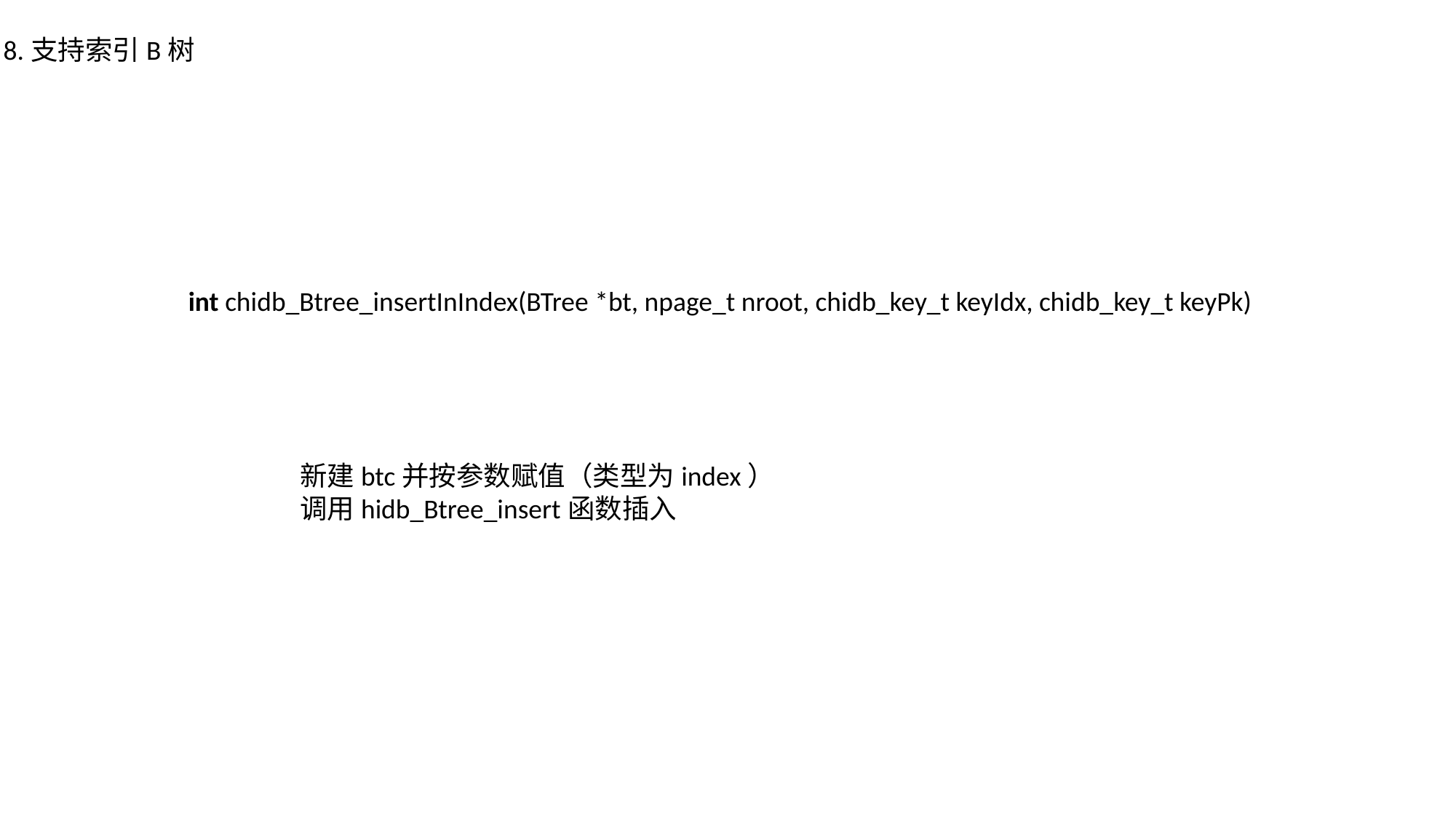

8.支持索引B树
int chidb_Btree_insertInIndex(BTree *bt, npage_t nroot, chidb_key_t keyIdx, chidb_key_t keyPk)
新建btc并按参数赋值（类型为index）
调用hidb_Btree_insert函数插入